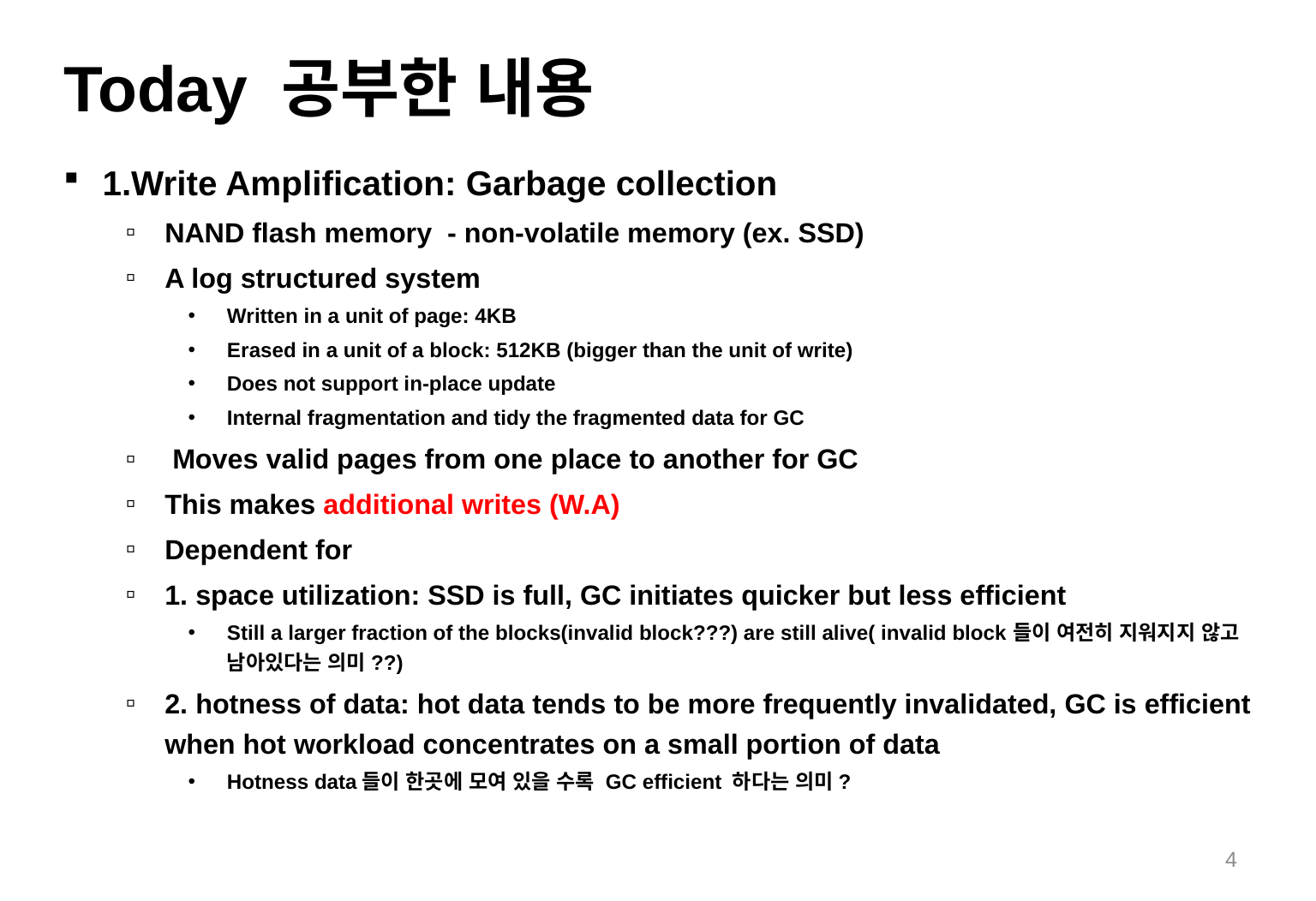

# Today 공부한 내용
1.Write Amplification: Garbage collection
NAND flash memory  - non-volatile memory (ex. SSD)
A log structured system
Written in a unit of page: 4KB
Erased in a unit of a block: 512KB (bigger than the unit of write)
Does not support in-place update
Internal fragmentation and tidy the fragmented data for GC
 Moves valid pages from one place to another for GC
This makes additional writes (W.A)
Dependent for
1. space utilization: SSD is full, GC initiates quicker but less efficient
Still a larger fraction of the blocks(invalid block???) are still alive( invalid block들이 여전히 지워지지 않고 남아있다는 의미??)
2. hotness of data: hot data tends to be more frequently invalidated, GC is efficient when hot workload concentrates on a small portion of data
Hotness data들이 한곳에 모여 있을 수록 GC efficient 하다는 의미?

4